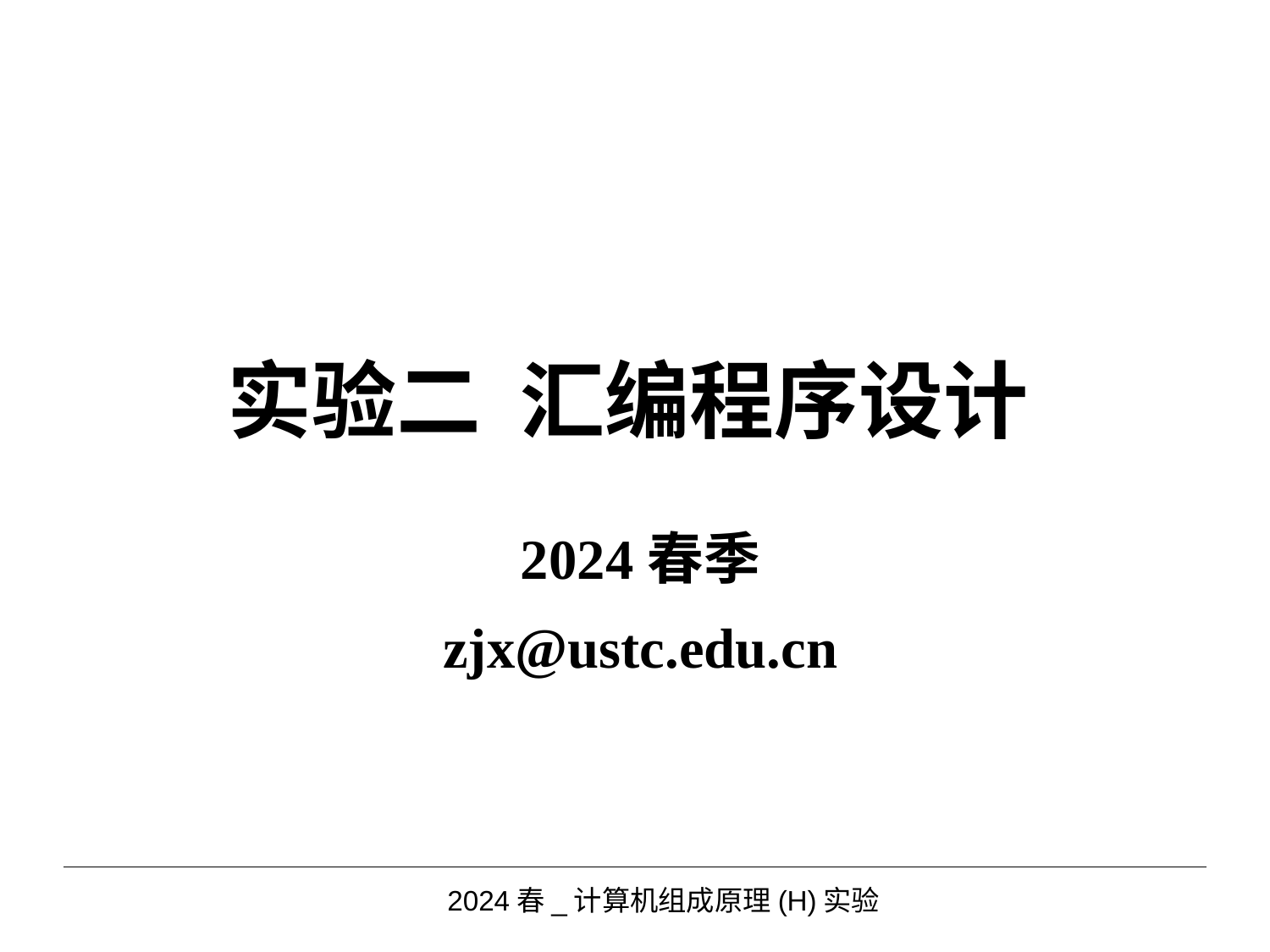

# 实验二  汇编程序设计
2024春季
zjx@ustc.edu.cn

2024春_计算机组成原理(H)实验
1